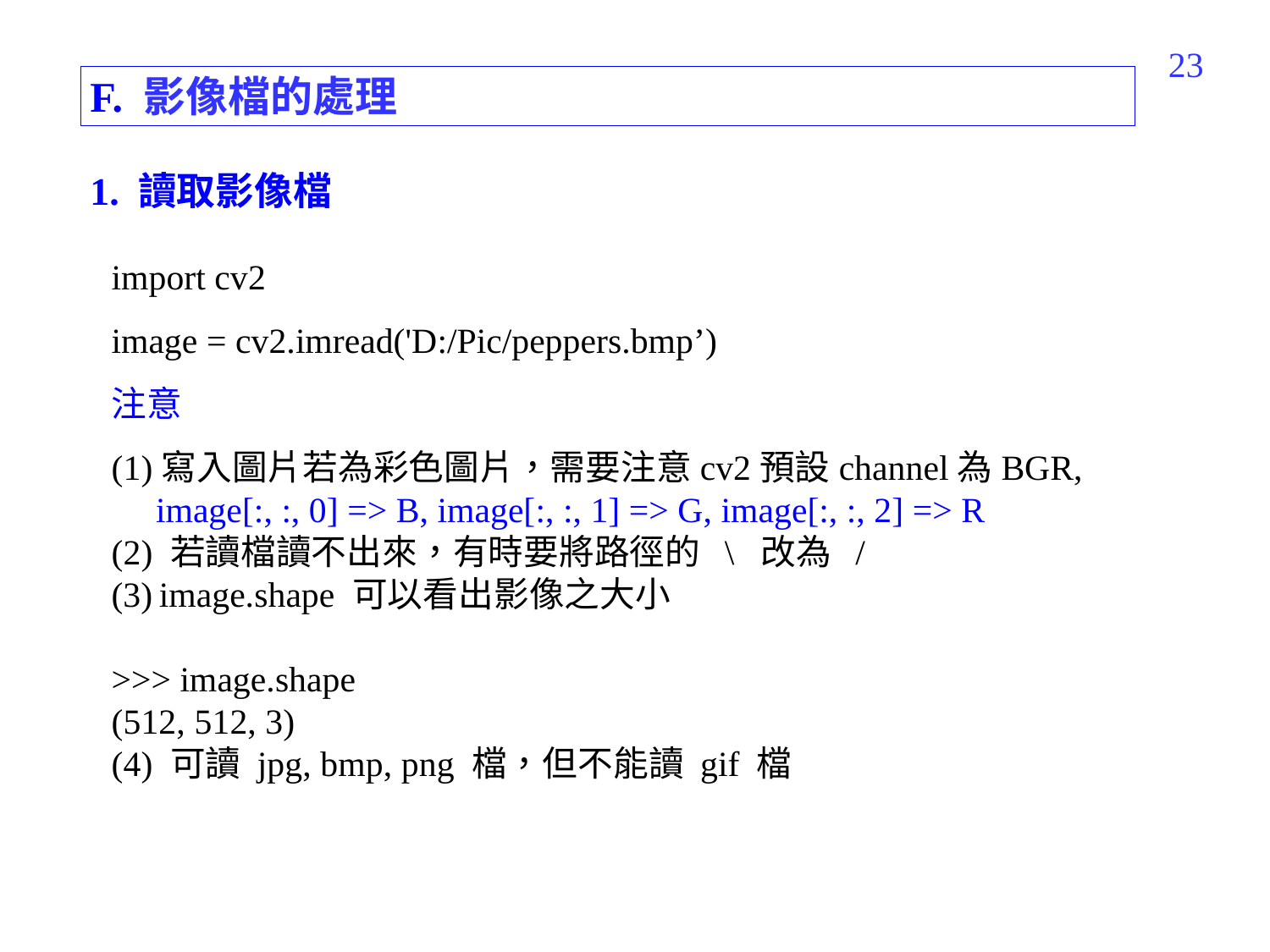

23
F. 影像檔的處理
# 1. 讀取影像檔
import cv2
image = cv2.imread('D:/Pic/peppers.bmp’)
注意
(1)寫入圖片若為彩色圖片，需要注意cv2預設channel為BGR,
     image[:, :, 0] => B, image[:, :, 1] => G, image[:, :, 2] => R
(2) 若讀檔讀不出來，有時要將路徑的  \  改為  /
image.shape 可以看出影像之大小

>>> image.shape
(512, 512, 3)
(4) 可讀 jpg, bmp, png 檔，但不能讀 gif 檔